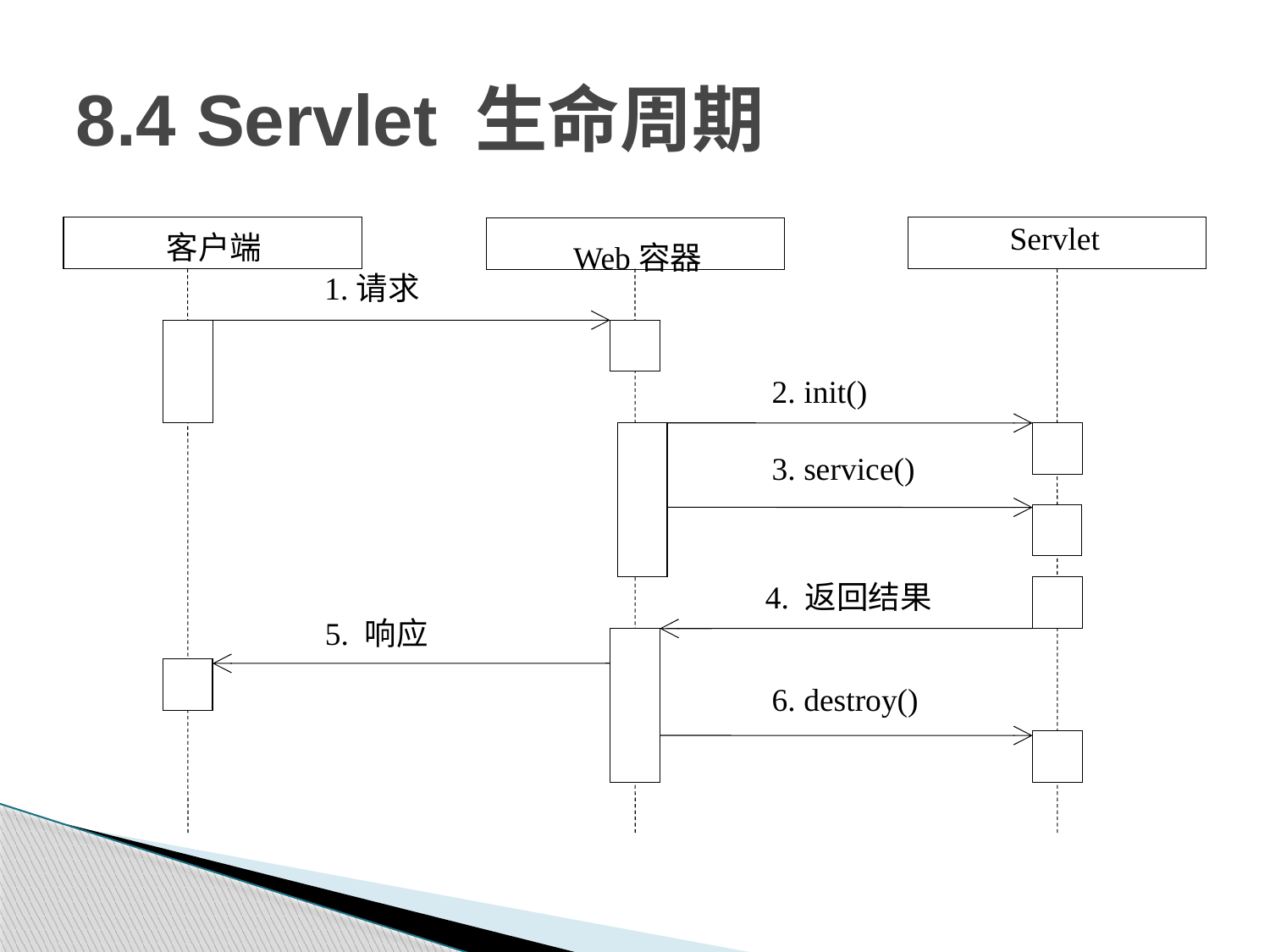

# 8.4 Servlet 生命周期

Servlet
客户端
Web容器
1.请求
2. init()
3. service()
4. 返回结果
5. 响应
6. destroy()